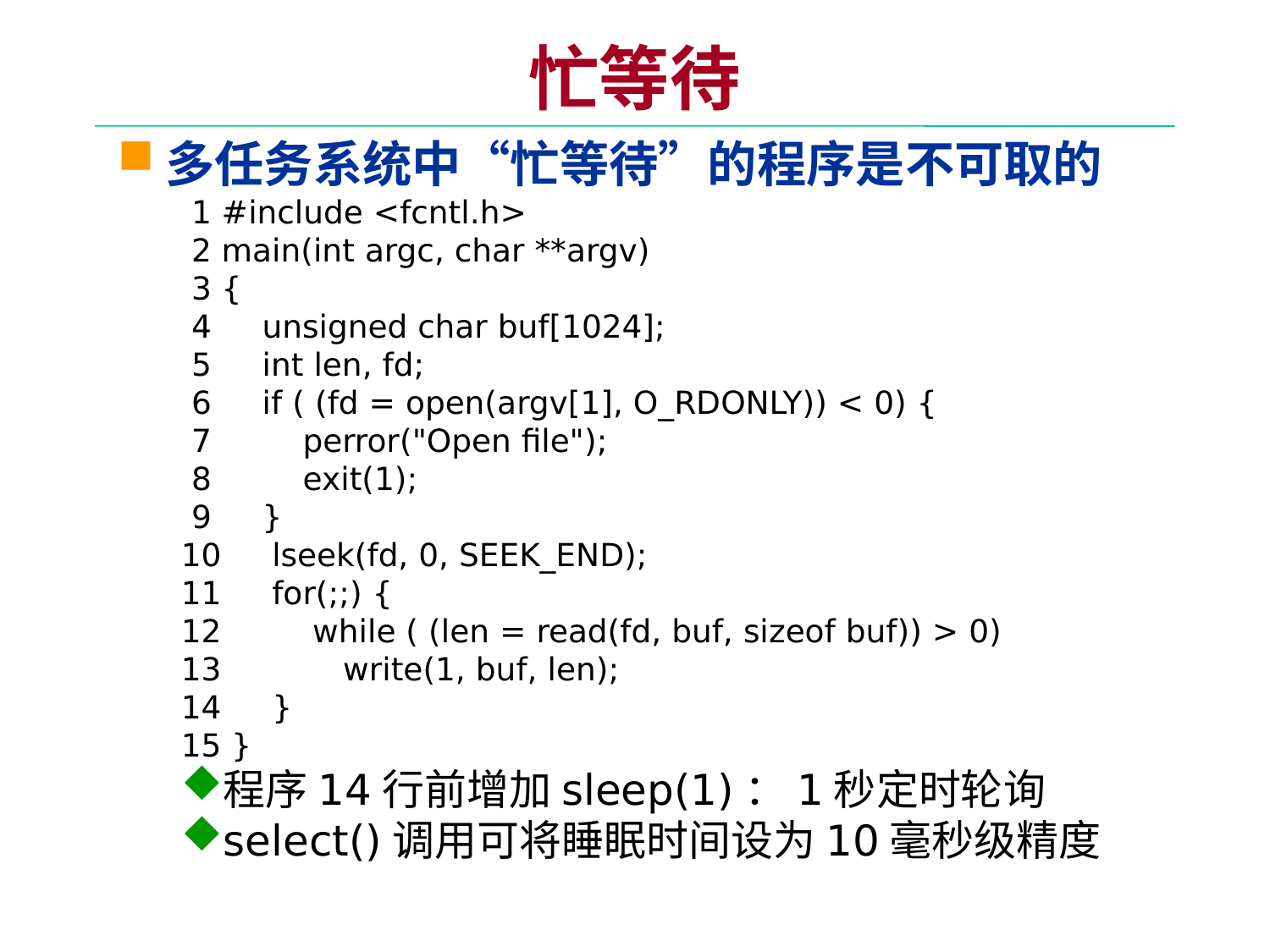

# 忙等待
多任务系统中“忙等待”的程序是不可取的
 1 #include <fcntl.h>
 2 main(int argc, char **argv)
 3 {
 4     unsigned char buf[1024];
 5     int len, fd;
 6     if ( (fd = open(argv[1], O_RDONLY)) < 0) {
 7         perror("Open file");
 8         exit(1);
 9     }
10     lseek(fd, 0, SEEK_END);
11     for(;;) {
12         while ( (len = read(fd, buf, sizeof buf)) > 0)
13            write(1, buf, len);
14     }
15 }
程序14行前增加sleep(1)：1秒定时轮询
select()调用可将睡眠时间设为10毫秒级精度